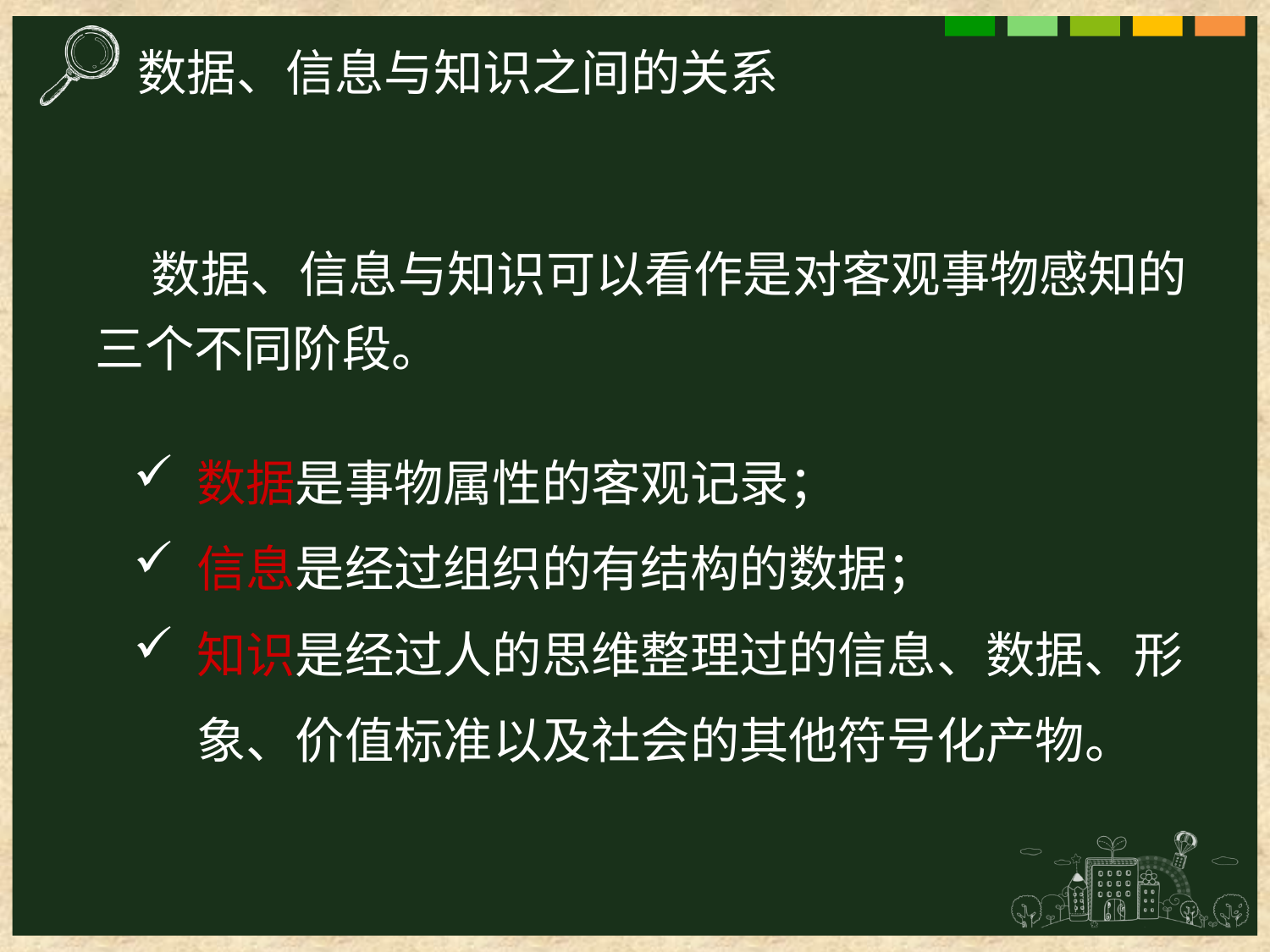

数据、信息与知识之间的关系
    数据、信息与知识可以看作是对客观事物感知的三个不同阶段。
数据是事物属性的客观记录；
信息是经过组织的有结构的数据；
知识是经过人的思维整理过的信息、数据、形象、价值标准以及社会的其他符号化产物。